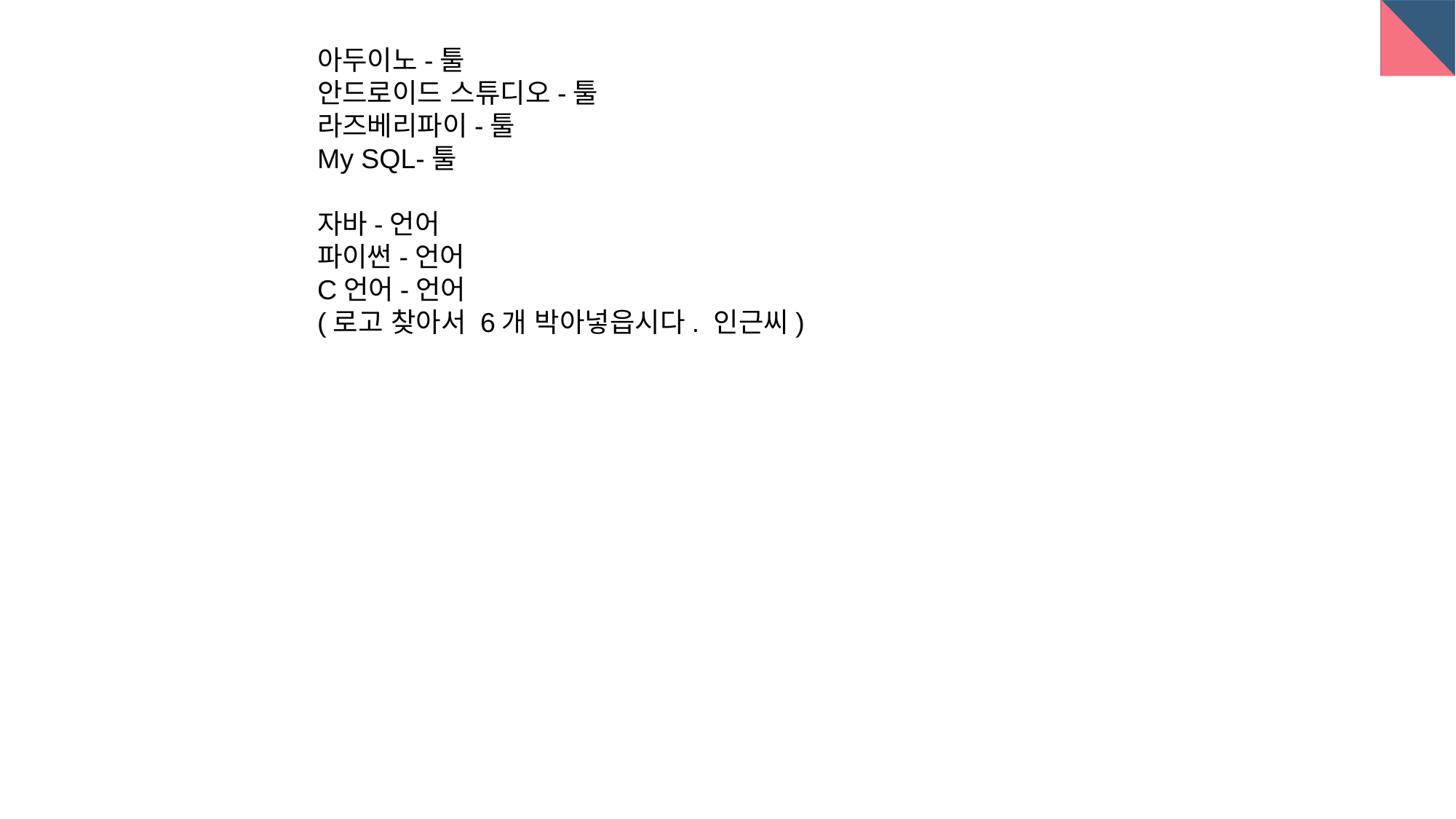

아두이노-툴
안드로이드 스튜디오-툴
라즈베리파이-툴
My SQL-툴

자바-언어
파이썬-언어
C언어-언어
(로고 찾아서 6개 박아넣읍시다. 인근씨)